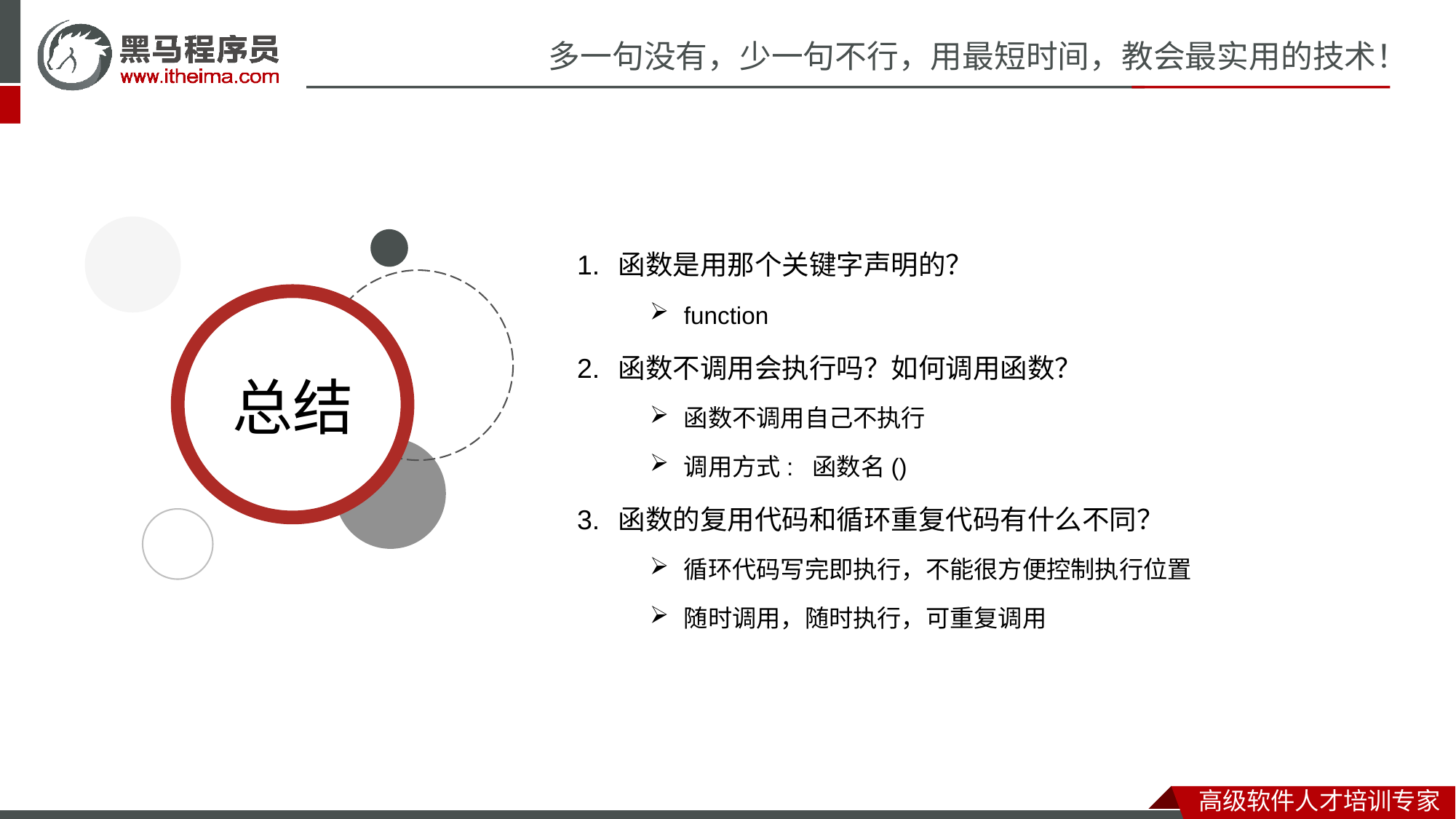

函数是用那个关键字声明的？
function
函数不调用会执行吗？如何调用函数？
函数不调用自己不执行
调用方式:  函数名()
函数的复用代码和循环重复代码有什么不同？
循环代码写完即执行，不能很方便控制执行位置
随时调用，随时执行，可重复调用